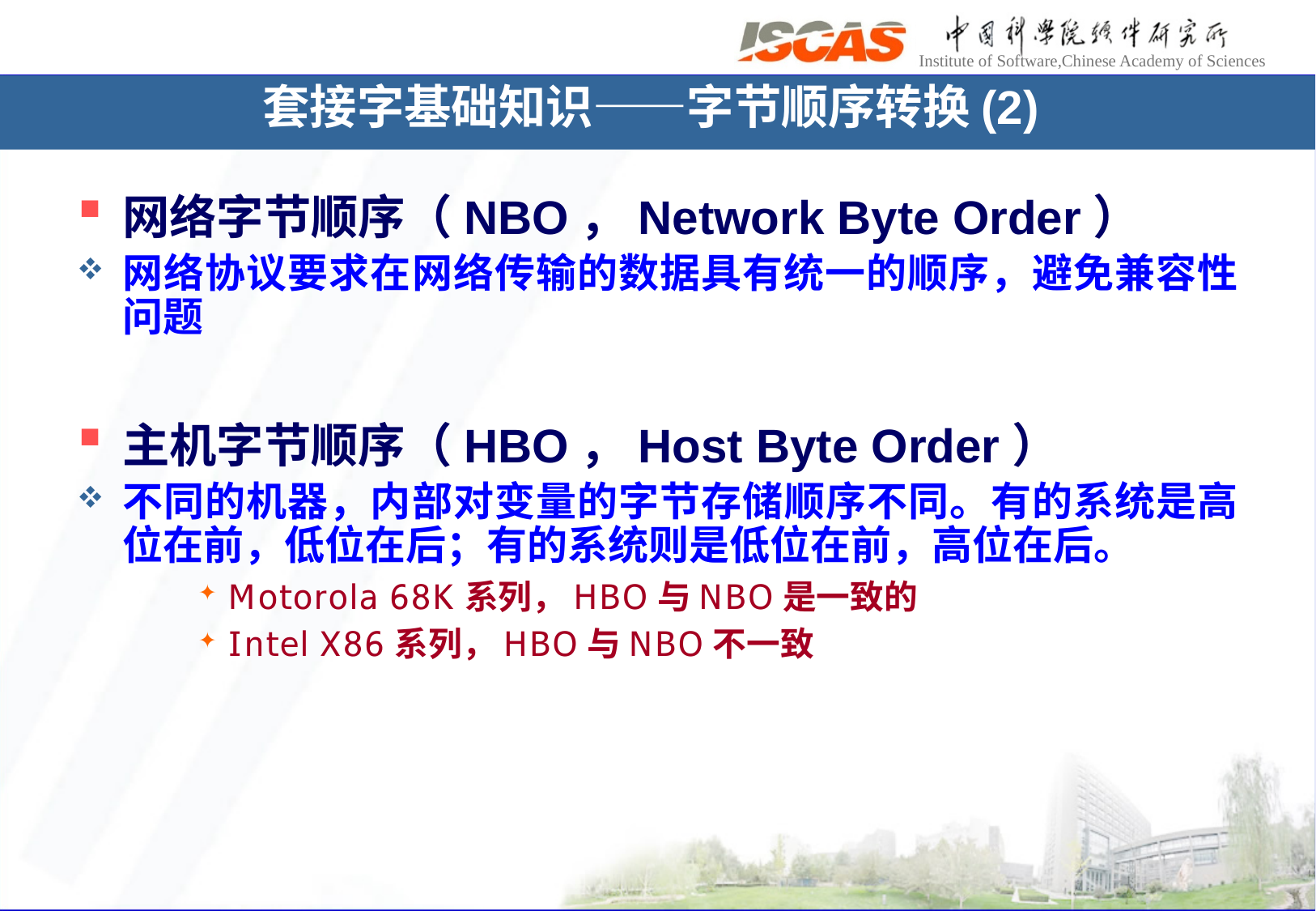

# 套接字基础知识——字节顺序转换(2)
网络字节顺序（NBO，Network Byte Order）
网络协议要求在网络传输的数据具有统一的顺序，避免兼容性问题

主机字节顺序（HBO，Host Byte Order）
不同的机器，内部对变量的字节存储顺序不同。有的系统是高位在前，低位在后；有的系统则是低位在前，高位在后。
Motorola 68K系列，HBO与NBO是一致的
Intel X86系列，HBO与NBO不一致